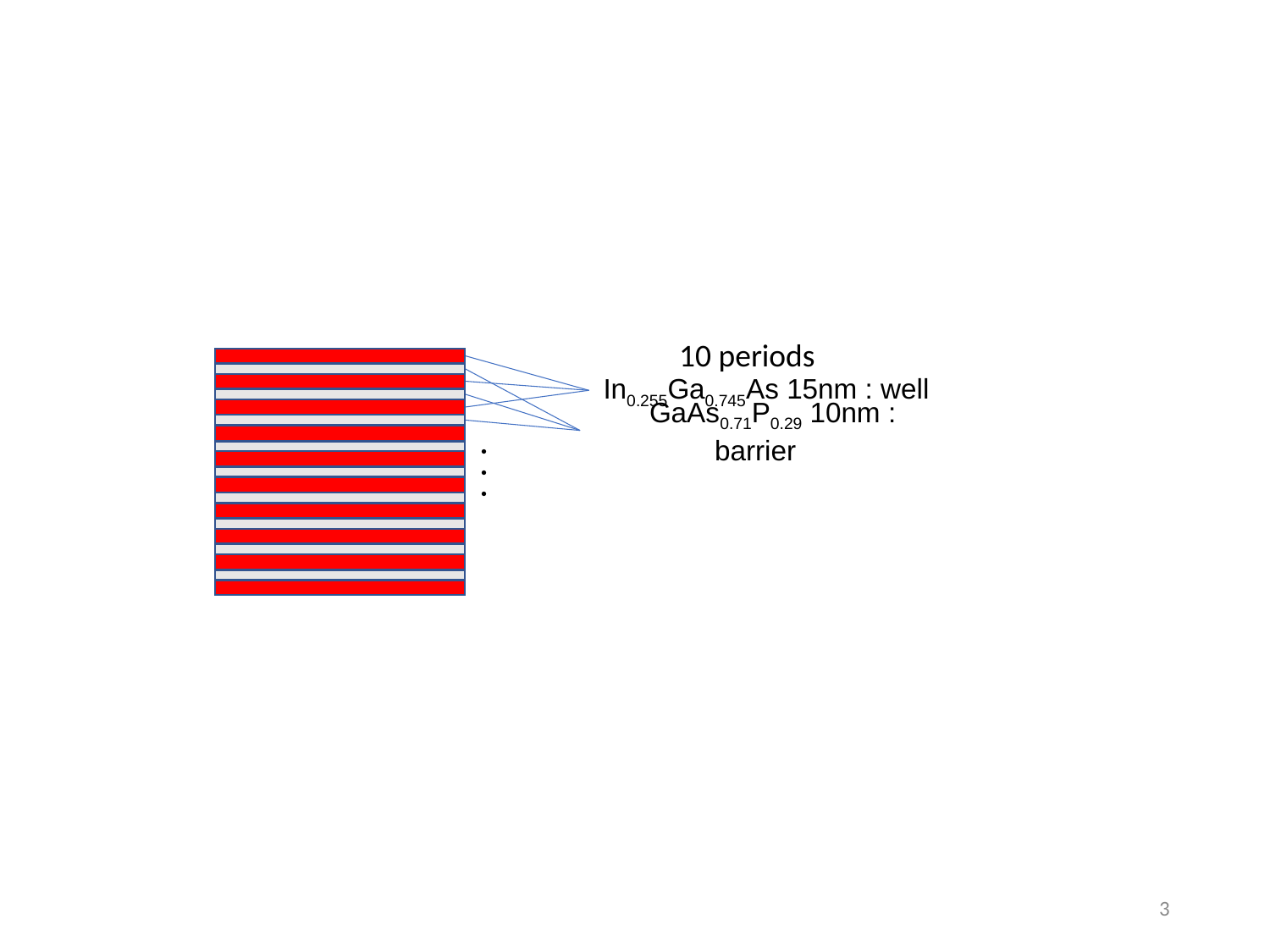

10 periods

・・・

In0.255Ga0.745As 15nm : well
GaAs0.71P0.29 10nm : barrier
3